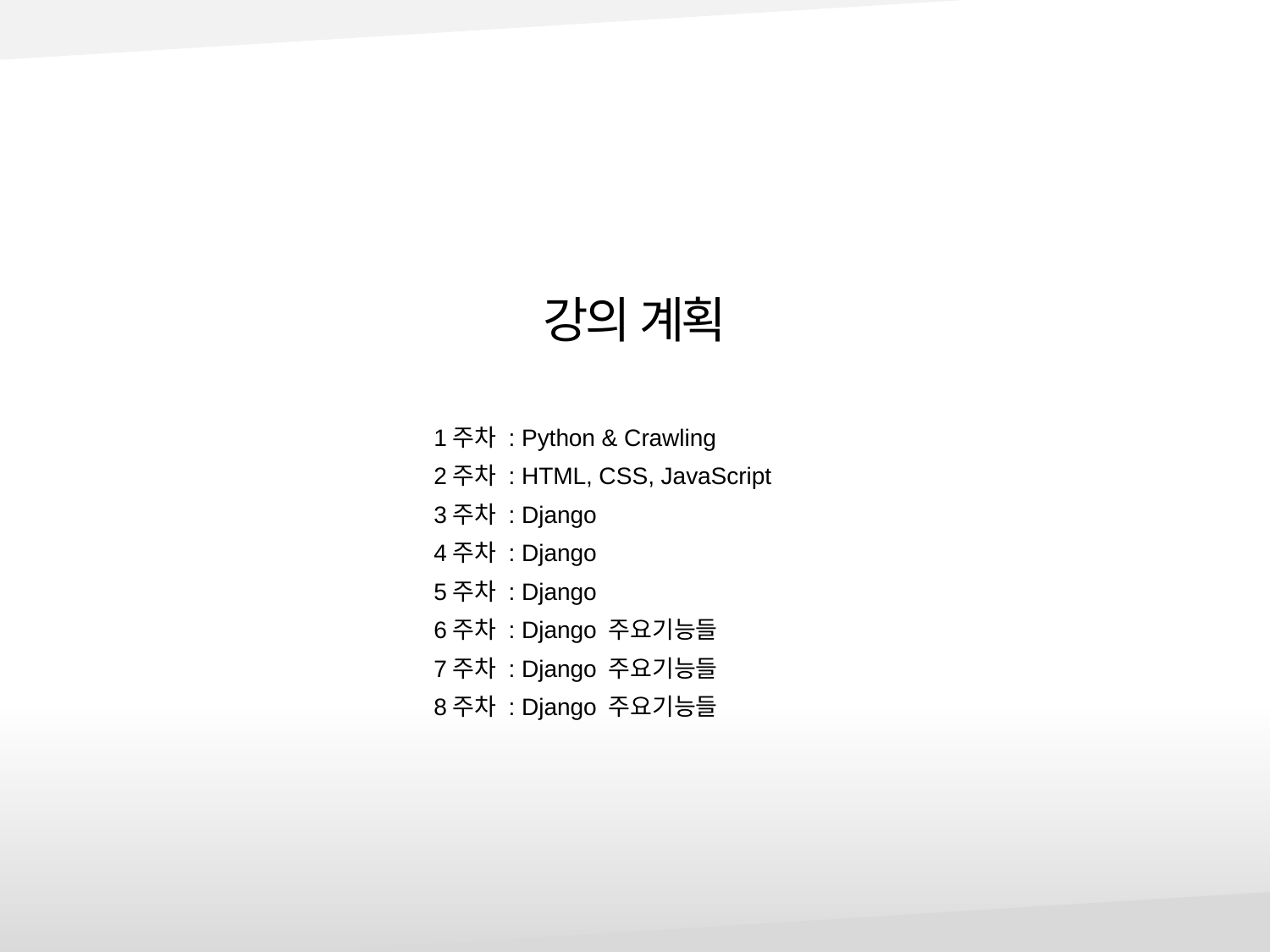

# 강의 계획
1주차 : Python & Crawling
2주차 : HTML, CSS, JavaScript

3주차 : Django
4주차 : Django
5주차 : Django
6주차 : Django 주요기능들

7주차 : Django 주요기능들
8주차 : Django 주요기능들